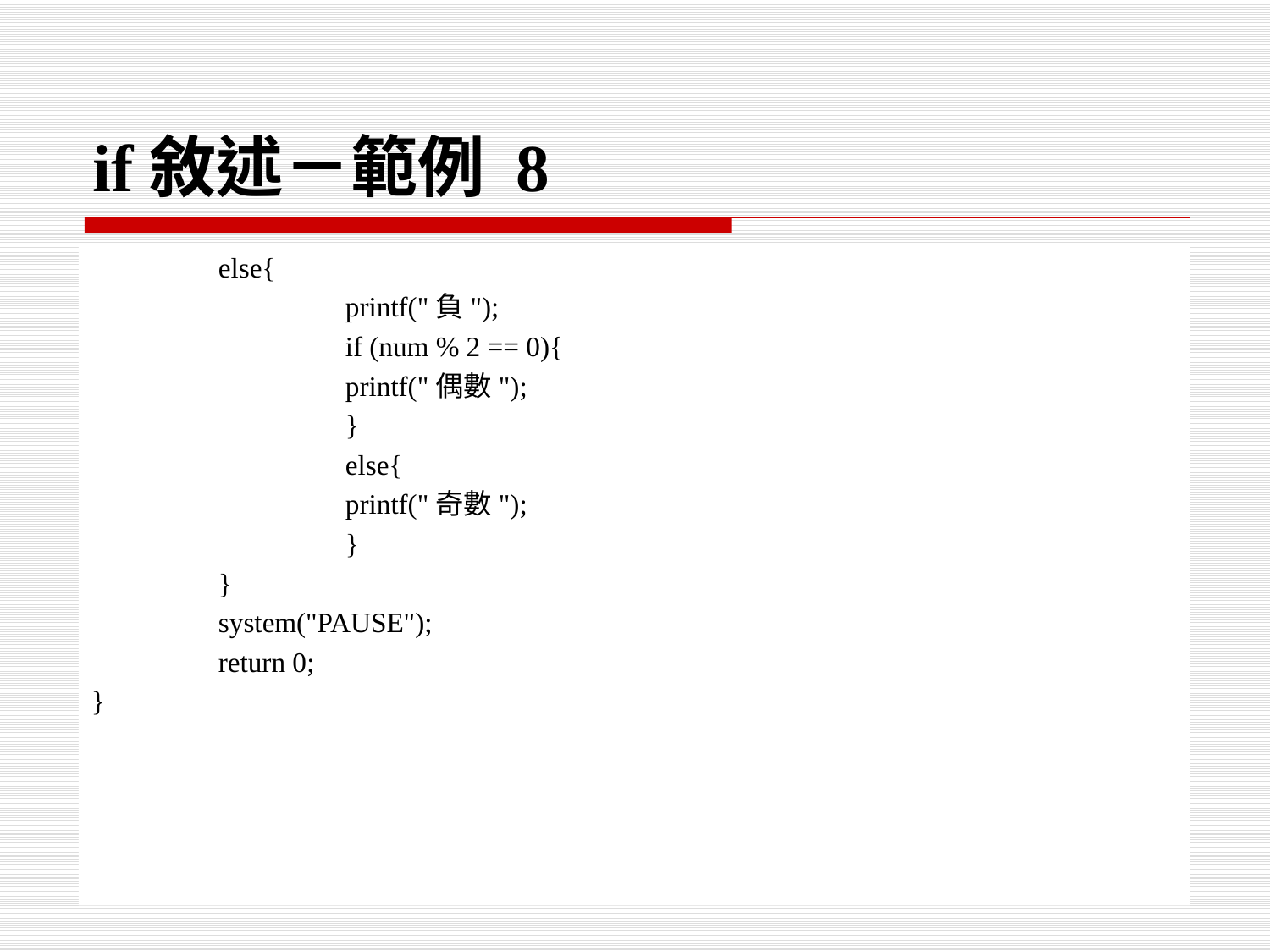

# if敘述－範例 8
	else{
		printf("負");
		if (num % 2 == 0){
		printf("偶數");
		}
       		else{
		printf("奇數");
		}
	}
	system("PAUSE");
	return 0;
}